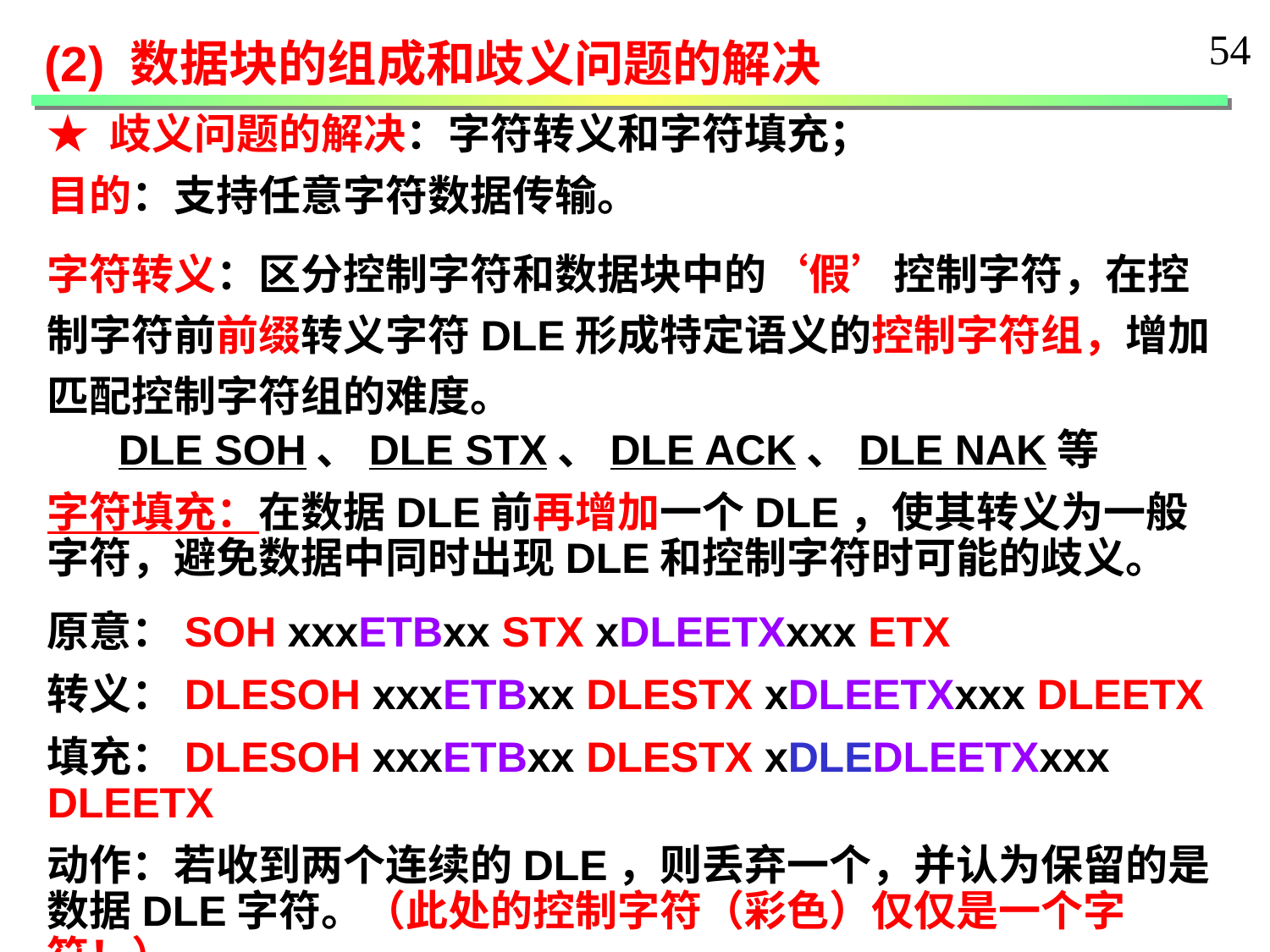

54
(2) 数据块的组成和歧义问题的解决

★ 歧义问题的解决：字符转义和字符填充；
目的：支持任意字符数据传输。
字符转义：区分控制字符和数据块中的‘假’控制字符，在控制字符前前缀转义字符DLE形成特定语义的控制字符组，增加匹配控制字符组的难度。
      DLE SOH、DLE STX、DLE ACK、DLE NAK等
字符填充：在数据DLE前再增加一个DLE，使其转义为一般字符，避免数据中同时出现DLE和控制字符时可能的歧义。
原意：SOH xxxETBxx STX xDLEETXxxx ETX
转义：DLESOH xxxETBxx DLESTX xDLEETXxxx DLEETX
填充：DLESOH xxxETBxx DLESTX xDLEDLEETXxxx DLEETX
动作：若收到两个连续的DLE，则丢弃一个，并认为保留的是数据DLE字符。（此处的控制字符（彩色）仅仅是一个字符！）